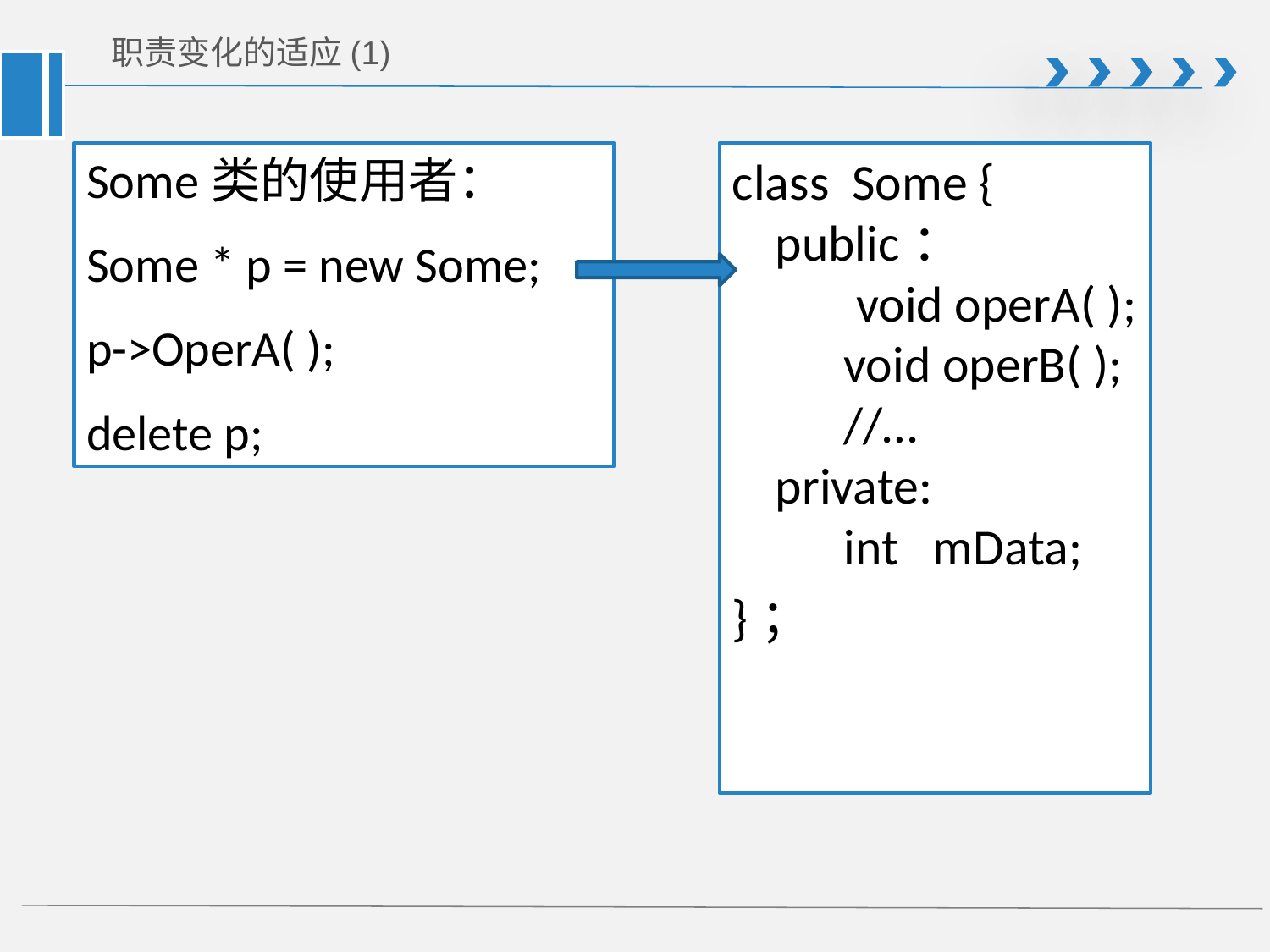

# 职责变化的适应(1)
Some类的使用者：
Some * p = new Some;
p->OperA( );
delete p;
class  Some {
public：
      void operA( );
      void operB( );
      //…
private:
      int   mData;
}；